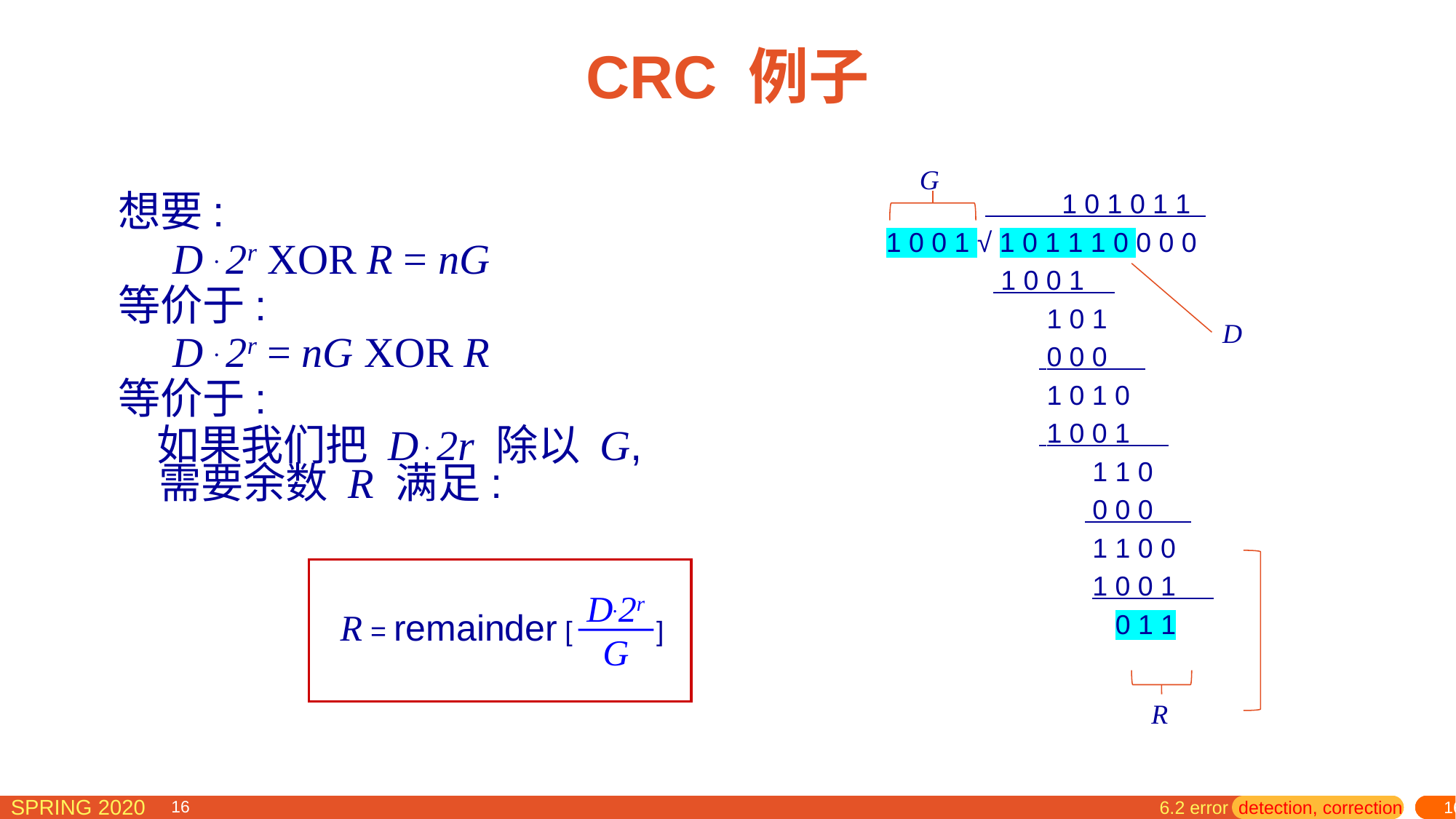

# CRC 例子
G

                       1 0 1 0 1 1
1 0 0 1 √ 1 0 1 1 1 0 0 0 0
               1 0 0 1
                     1 0 1
                     0 0 0
                     1 0 1 0
                     1 0 0 1
                           1 1 0
                           0 0 0
                           1 1 0 0
                           1 0 0 1
                              0 1 1
想要:
D . 2r XOR R = nG
等价于:
D . 2r = nG XOR R
等价于:
   如果我们把 D . 2r 除以 G, 需要余数 R 满足:
D

D.2r
G
R = remainder [           ]

R
6.2 error  detection, correction